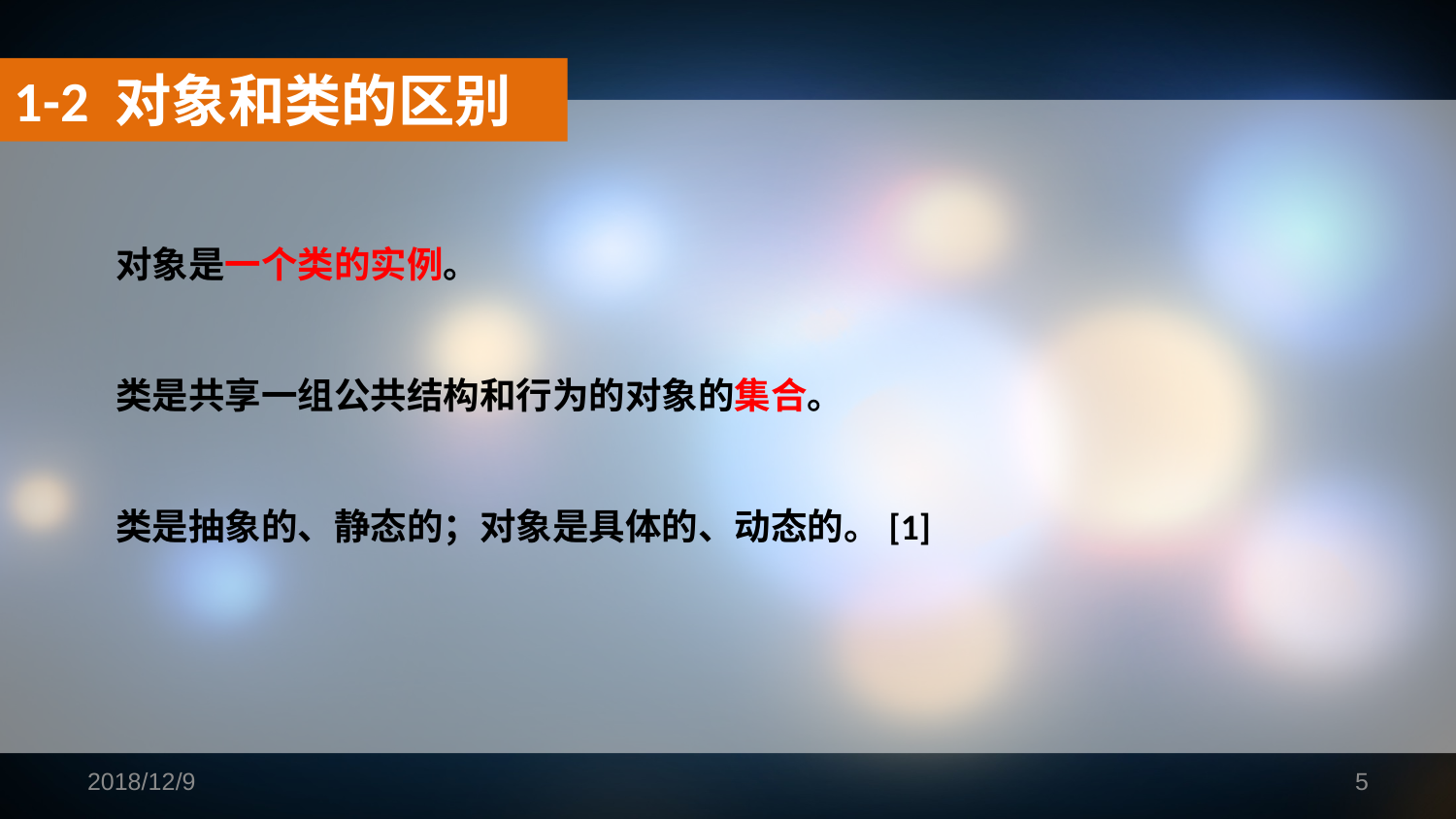

1-2 对象和类的区别

对象是一个类的实例。

类是共享一组公共结构和行为的对象的集合。

类是抽象的、静态的；对象是具体的、动态的。[1]
2018/12/9
5